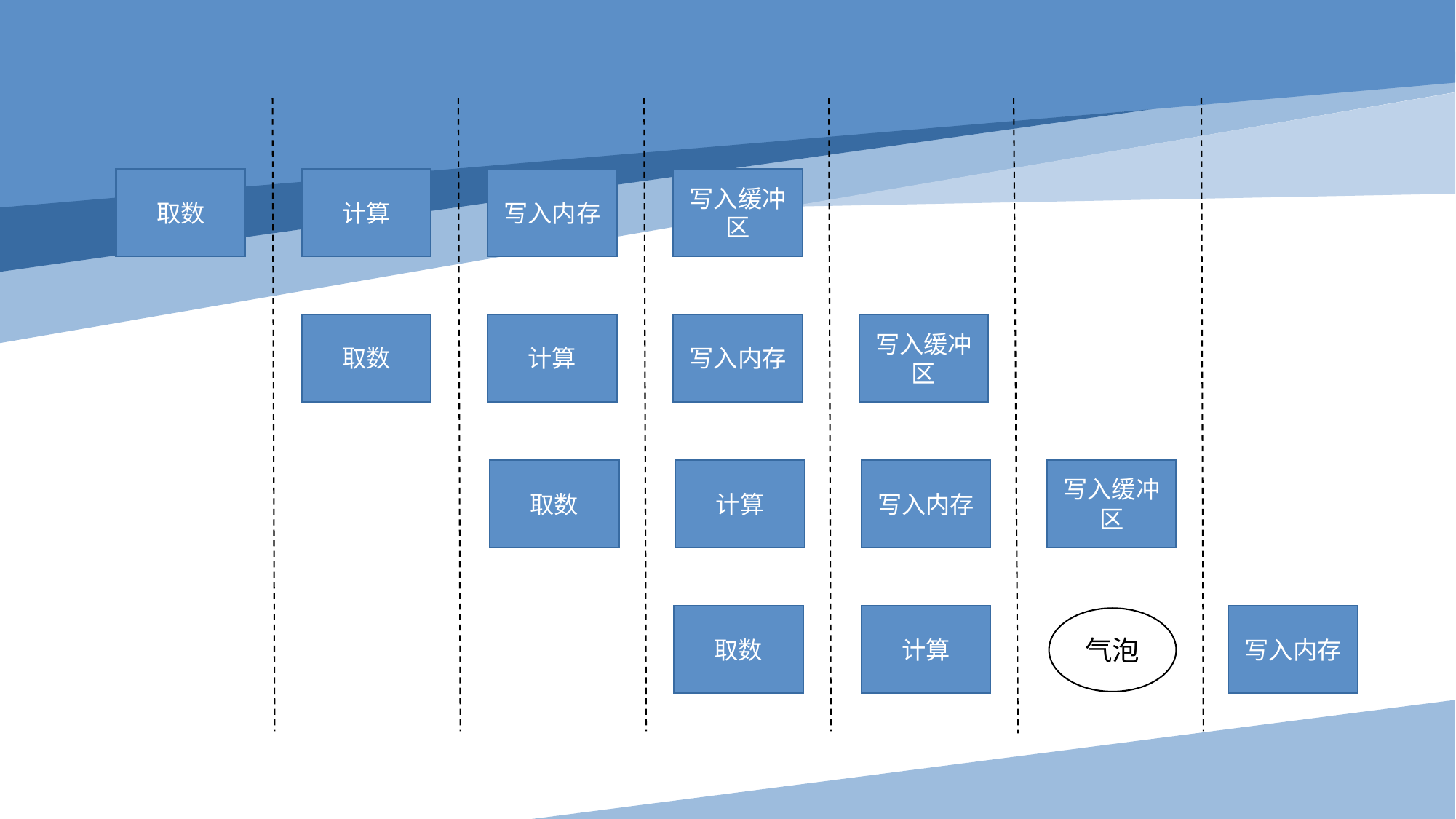

取数
计算
写入内存
写入缓冲区
取数
计算
写入内存
写入缓冲区
取数
计算
写入内存
写入缓冲区
取数
计算
写入内存
气泡